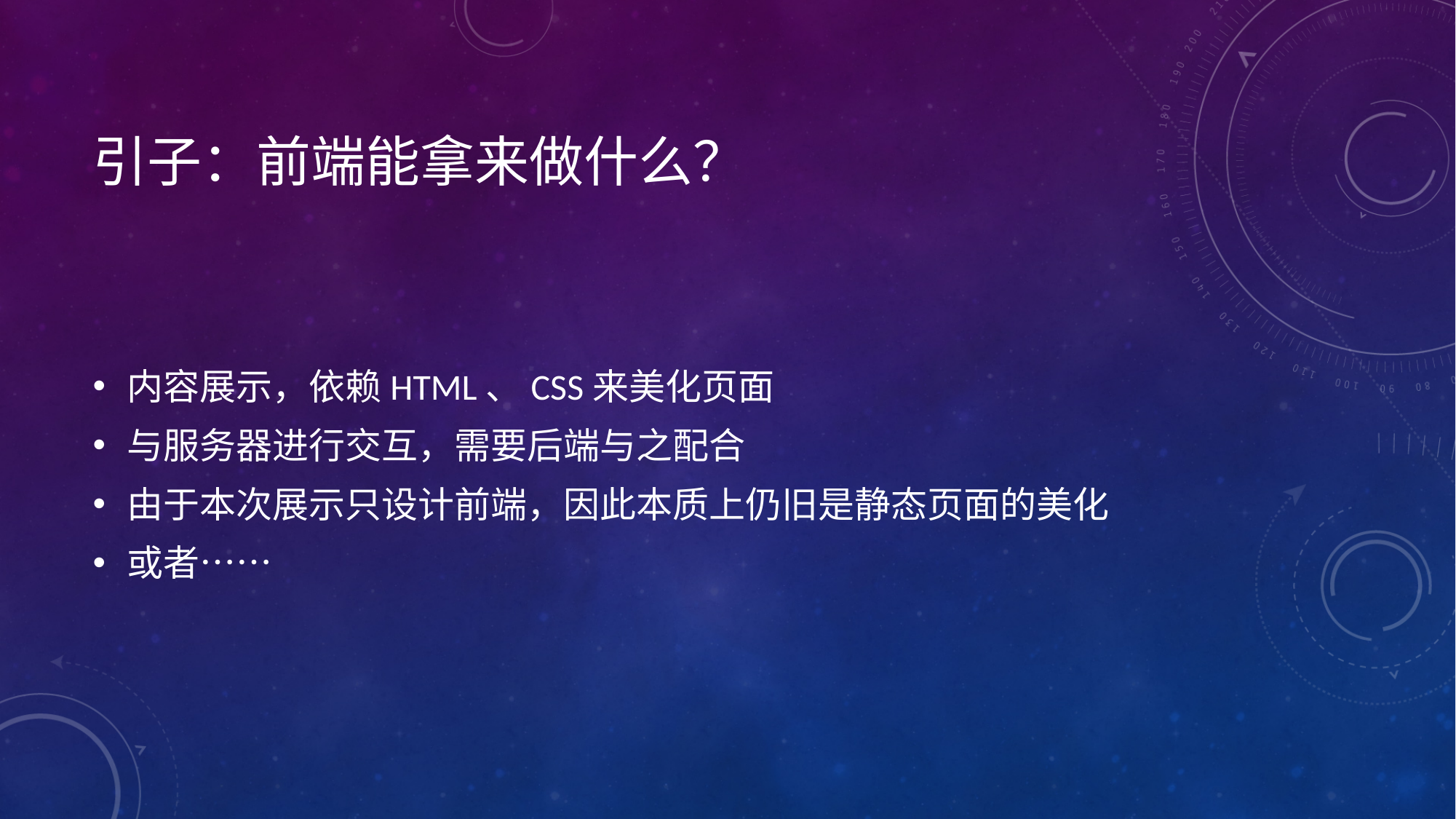

# 引子：前端能拿来做什么？
内容展示，依赖HTML、CSS来美化页面
与服务器进行交互，需要后端与之配合
由于本次展示只设计前端，因此本质上仍旧是静态页面的美化
或者……